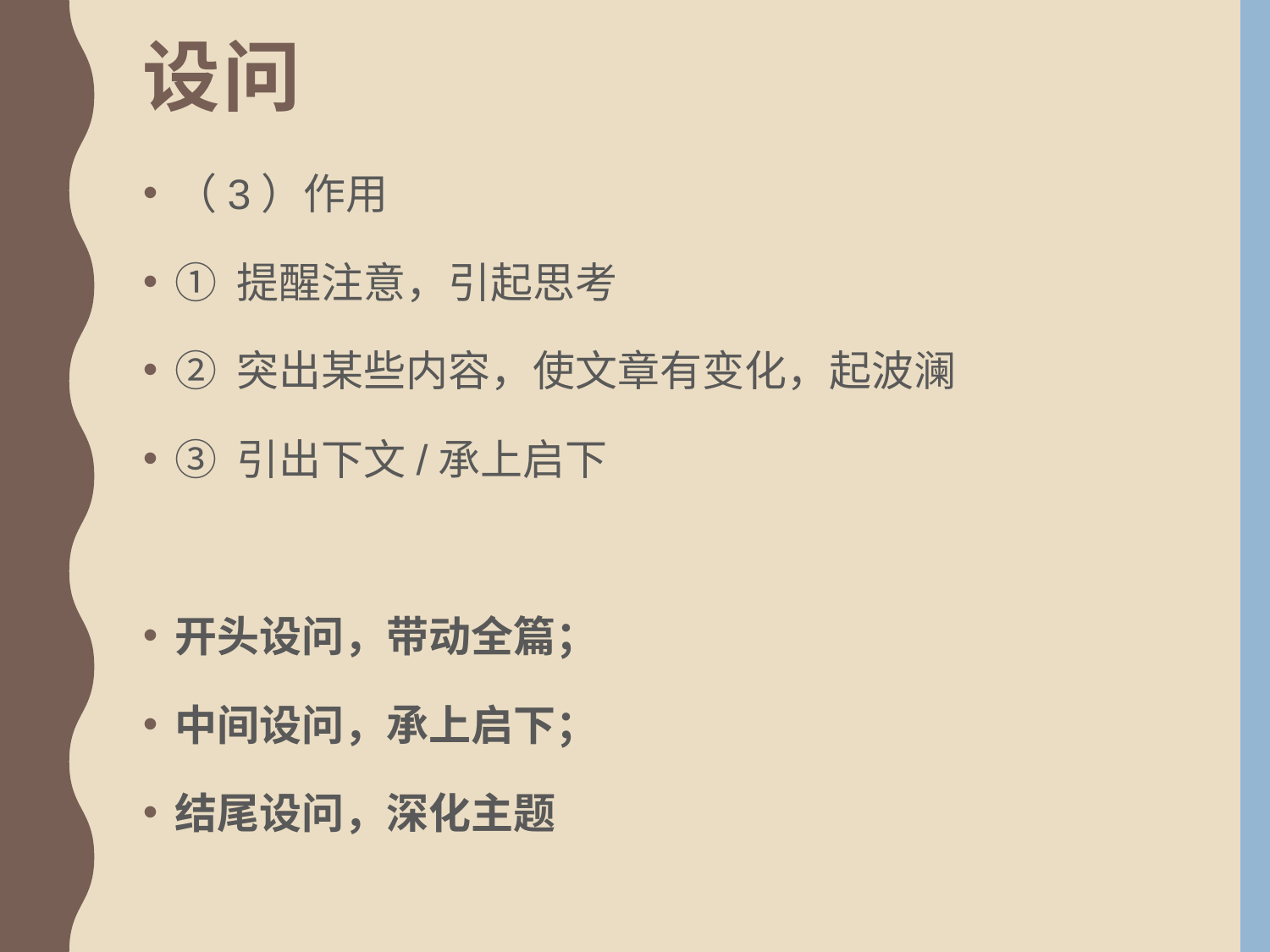

# 设问
（3）作用
① 提醒注意，引起思考
② 突出某些内容，使文章有变化，起波澜
③ 引出下文/承上启下

开头设问，带动全篇；
中间设问，承上启下；
结尾设问，深化主题